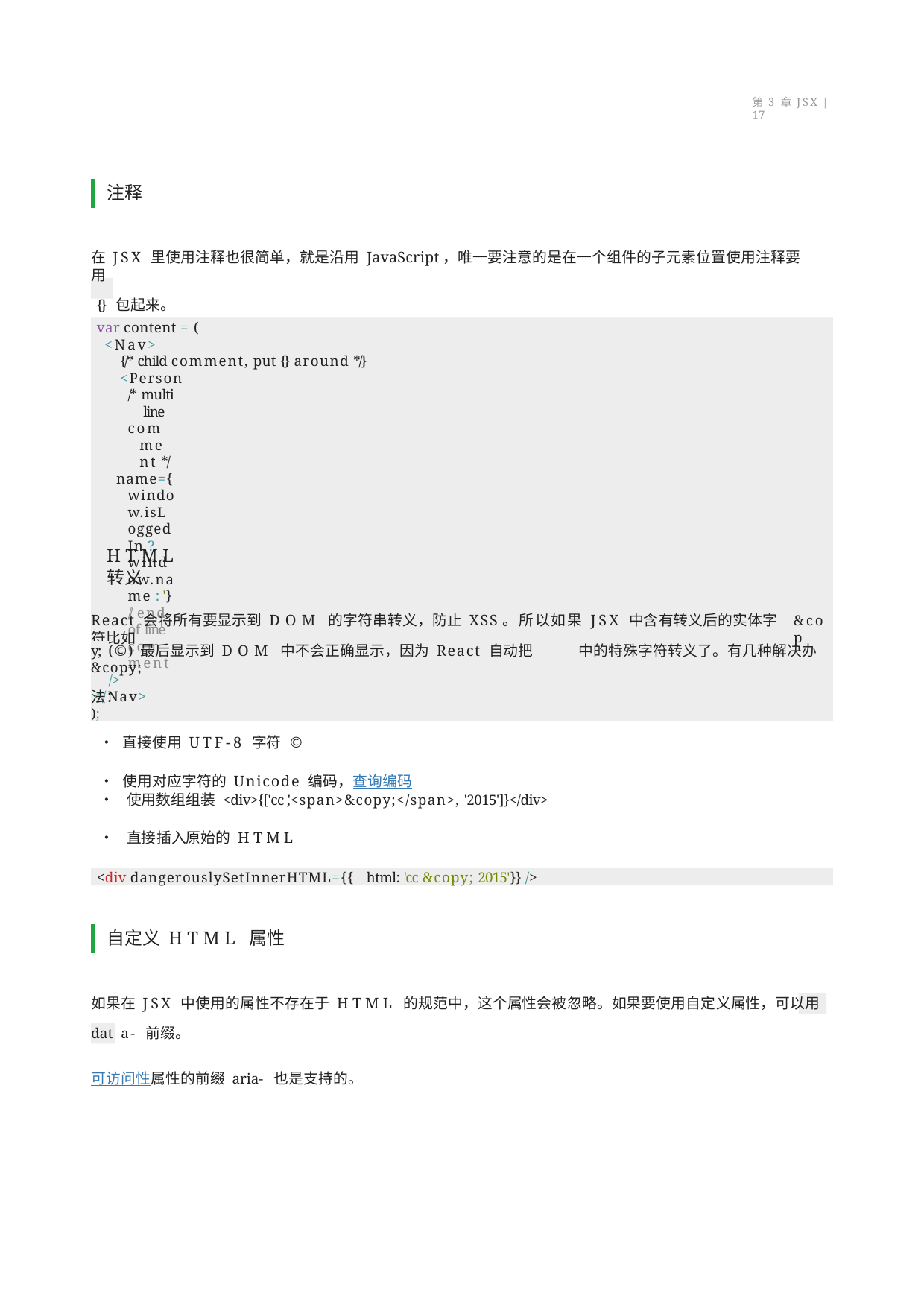

第 3 章 JSX | 17

注释
在 JSX 里使用注释也很简单，就是沿用 JavaScript，唯一要注意的是在一个组件的子元素位置使用注释要用
{} 包起来。

var content = (
<Nav>
{/* child comment, put {} around */}
<Person
/* multi  line
comment */
name={window.isLoggedIn ? window.name : ''} // end of line comment
/>
</Nav>
);

HTML 转义
&cop
React 会将所有要显示到 DOM 的字符串转义，防止 XSS。所以如果 JSX 中含有转义后的实体字符比如

y; (©) 最后显示到 DOM 中不会正确显示，因为 React 自动把 &copy;
法：

• 直接使用 UTF-8 字符 ©

• 使用对应字符的 Unicode 编码，查询编码
中的特殊字符转义了。有几种解决办
•  使用数组组装 <div>{['cc ', <span>&copy;</span>, ' 2015']}</div>

•  直接插入原始的 HTML
<div dangerouslySetInnerHTML={{  html: 'cc &copy; 2015'}} />

自定义 HTML 属性

如果在 JSX 中使用的属性不存在于 HTML 的规范中，这个属性会被忽略。如果要使用自定义属性，可以用 dat  a- 前缀。

可访问性属性的前缀 aria- 也是支持的。